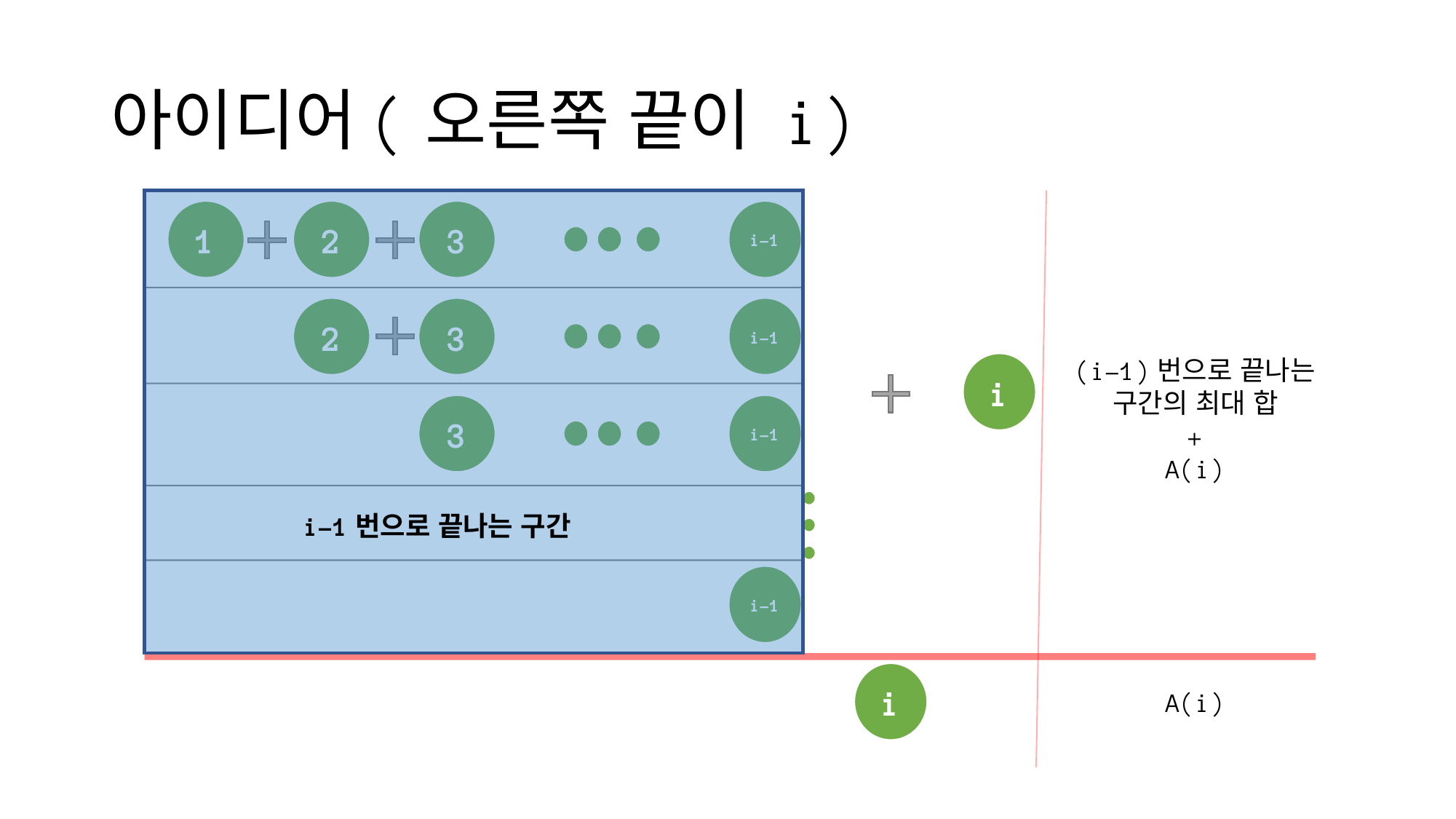

# 아이디어(오른쪽 끝이 i)

1
2
3
i-1

2
3
i-1

(i-1)번으로 끝나는
구간의 최대 합
+
A(i)
i

3
i-1

i-1번으로 끝나는 구간

i-1
i
A(i)